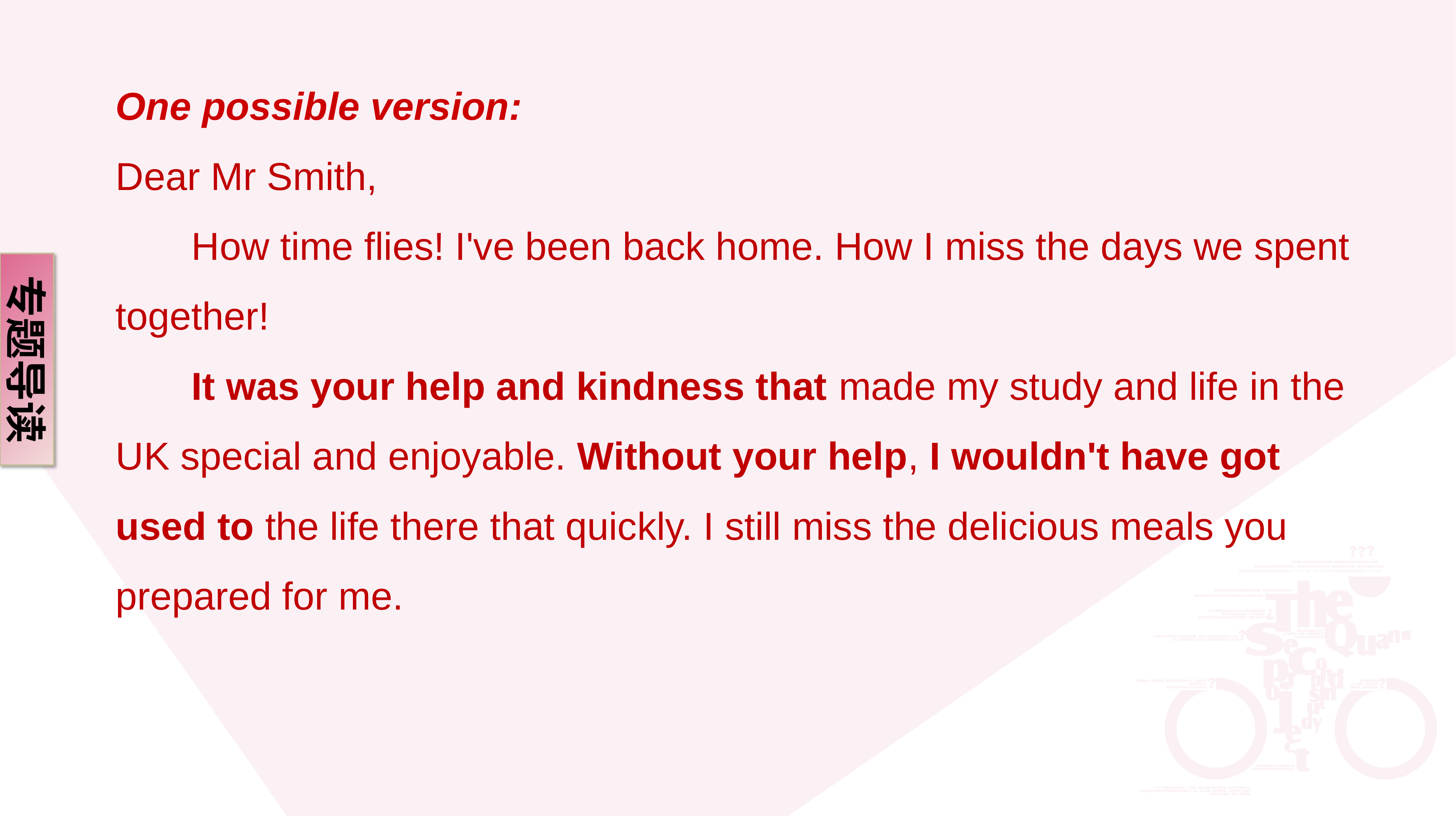

One possible version:
Dear Mr Smith,
       How time flies! I've been back home. How I miss the days we spent together!
       It was your help and kindness that made my study and life in the UK special and enjoyable. Without your help, I wouldn't have got used to the life there that quickly. I still miss the delicious meals you prepared for me.
专题导读